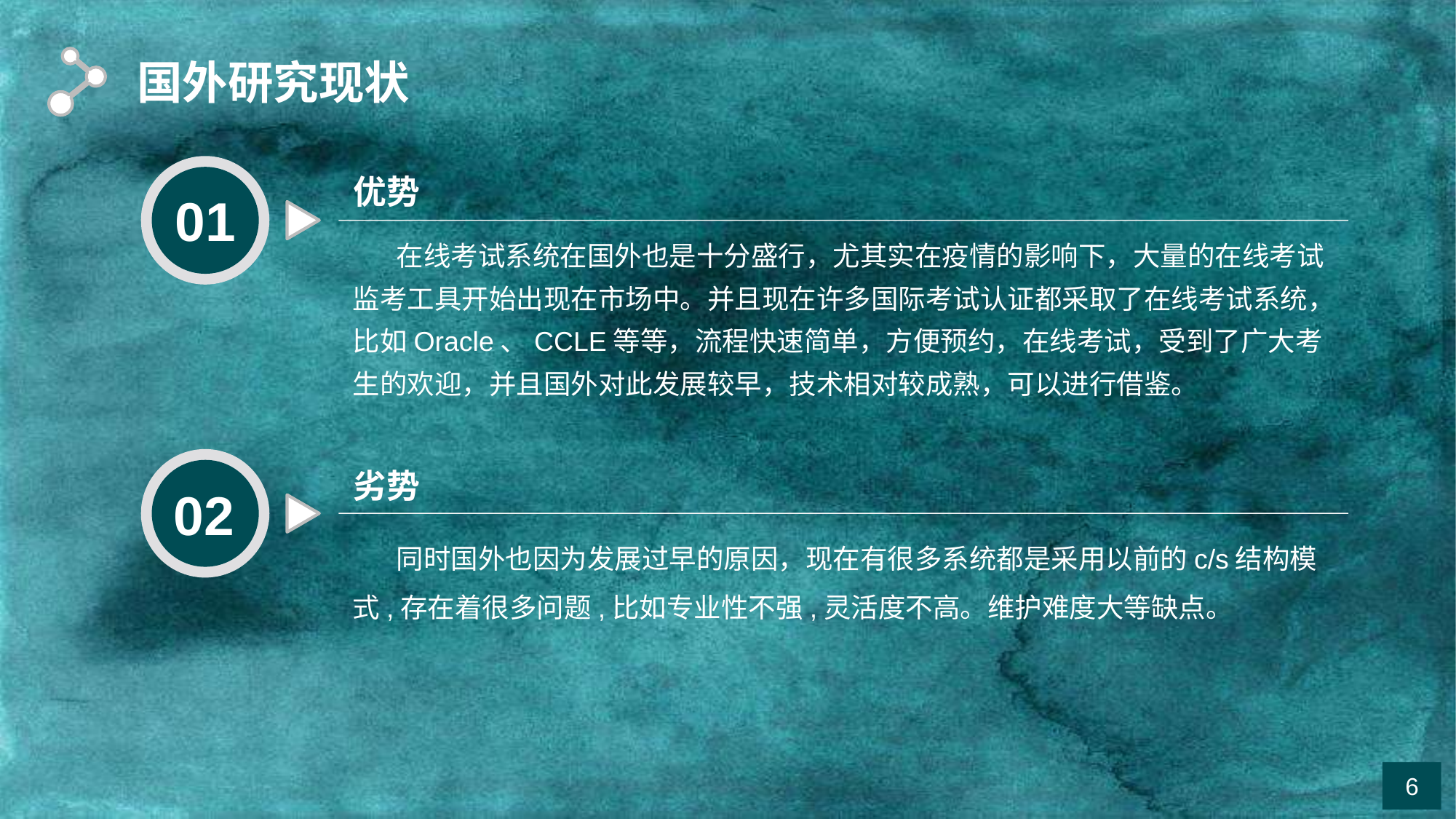

国外研究现状

优势

01

      在线考试系统在国外也是十分盛行，尤其实在疫情的影响下，大量的在线考试监考工具开始出现在市场中。并且现在许多国际考试认证都采取了在线考试系统，比如Oracle、CCLE等等，流程快速简单，方便预约，在线考试，受到了广大考生的欢迎，并且国外对此发展较早，技术相对较成熟，可以进行借鉴。

劣势

02

      同时国外也因为发展过早的原因，现在有很多系统都是采用以前的c/s结构模式,存在着很多问题,比如专业性不强,灵活度不高。维护难度大等缺点。